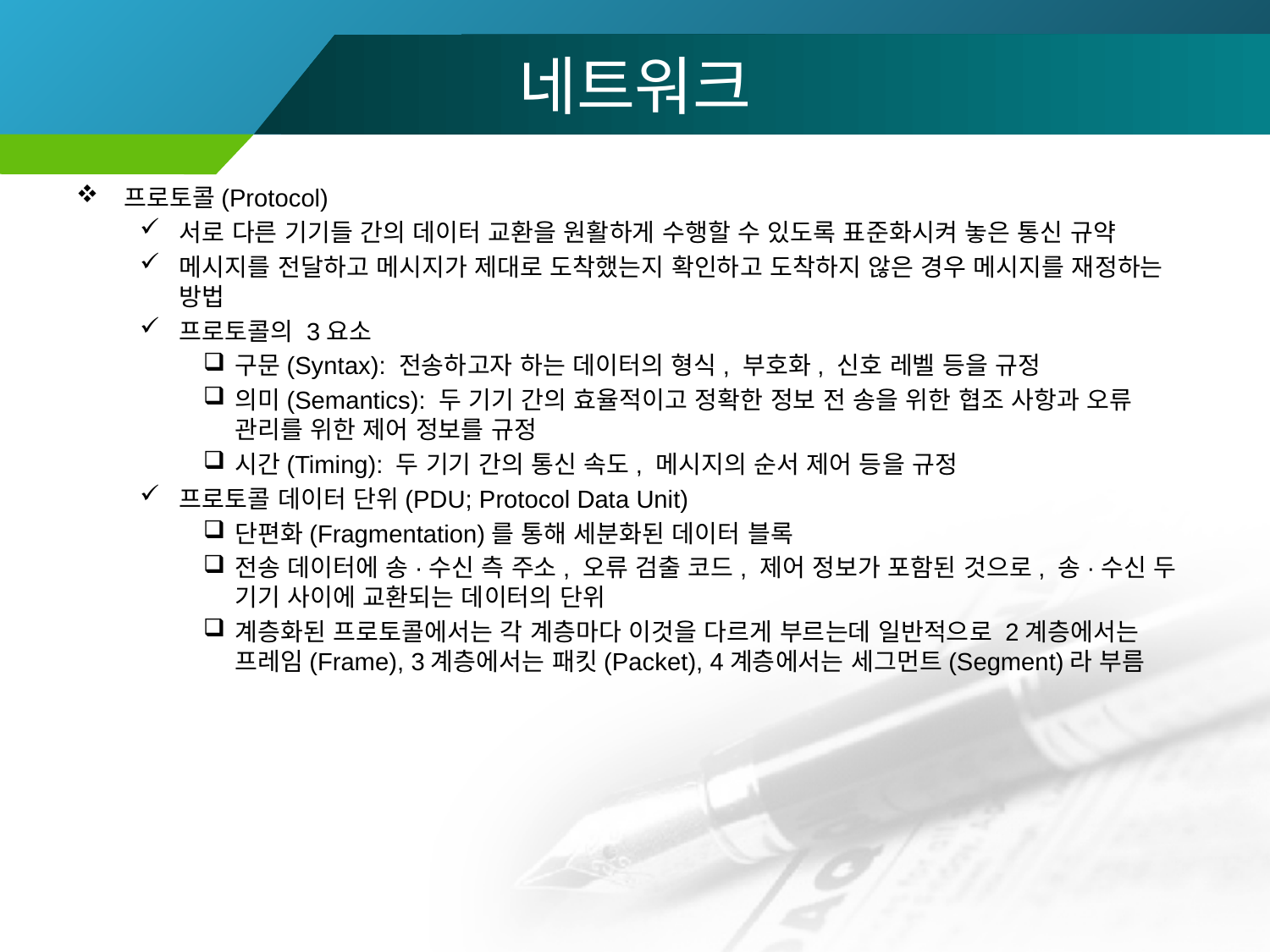

# 네트워크
프로토콜(Protocol)
서로 다른 기기들 간의 데이터 교환을 원활하게 수행할 수 있도록 표준화시켜 놓은 통신 규약
메시지를 전달하고 메시지가 제대로 도착했는지 확인하고 도착하지 않은 경우 메시지를 재정하는 방법
프로토콜의 3요소
구문(Syntax): 전송하고자 하는 데이터의 형식, 부호화, 신호 레벨 등을 규정
의미(Semantics): 두 기기 간의 효율적이고 정확한 정보 전 송을 위한 협조 사항과 오류 관리를 위한 제어 정보를 규정
시간(Timing): 두 기기 간의 통신 속도, 메시지의 순서 제어 등을 규정
프로토콜 데이터 단위(PDU; Protocol Data Unit)
단편화(Fragmentation)를 통해 세분화된 데이터 블록
전송 데이터에 송·수신 측 주소, 오류 검출 코드, 제어 정보가 포함된 것으로, 송·수신 두 기기 사이에 교환되는 데이터의 단위
계층화된 프로토콜에서는 각 계층마다 이것을 다르게 부르는데 일반적으로 2계층에서는 프레임(Frame), 3계층에서는 패킷(Packet), 4계층에서는 세그먼트(Segment)라 부름